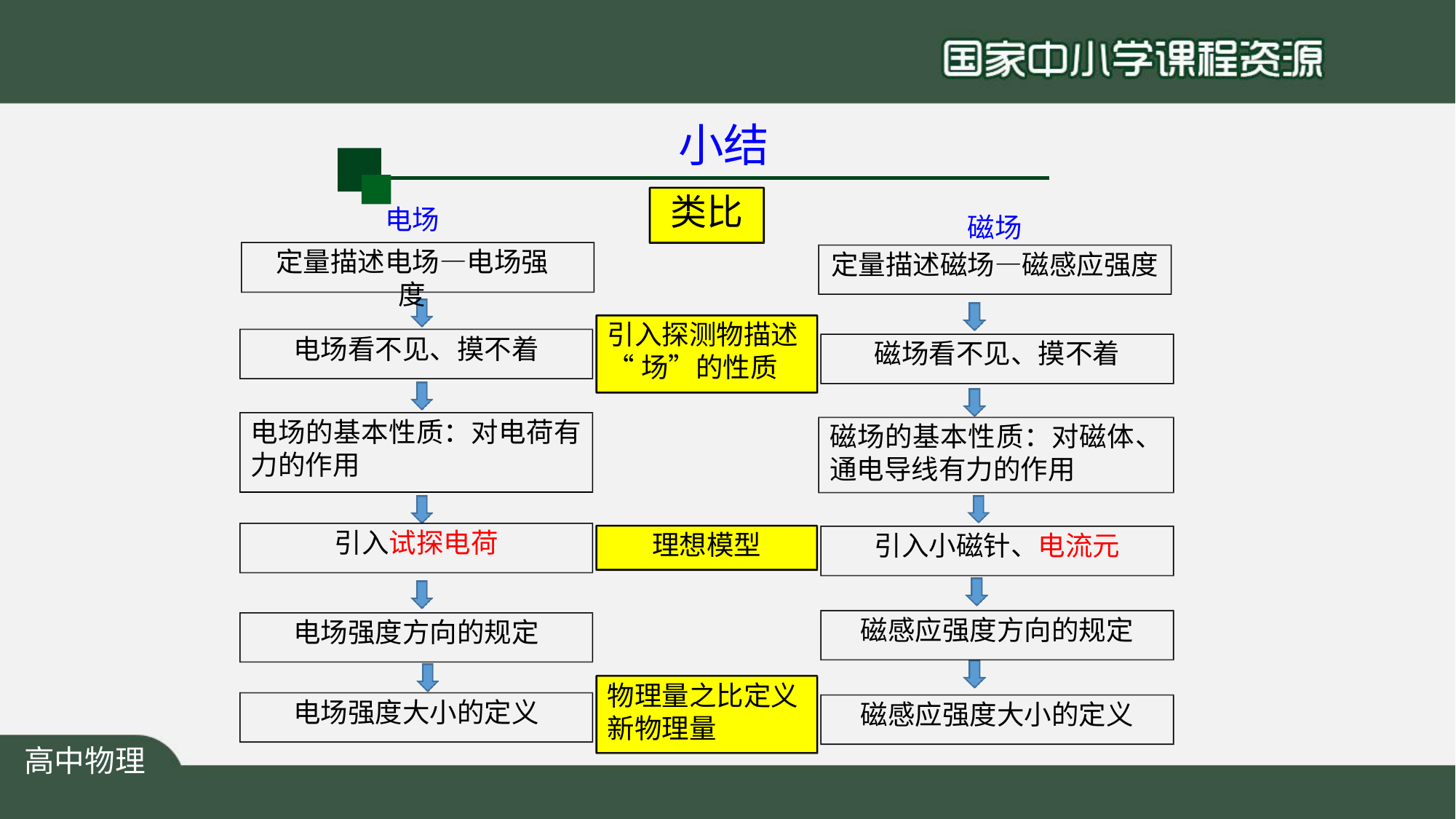

# 小结

类比

电场
定量描述电场—电场强度
磁场
定量描述磁场—磁感应强度

引入探测物描述
“场”的性质

电场看不见、摸不着

磁场看不见、摸不着

电场的基本性质：对电荷有 力的作用
磁场的基本性质：对磁体、 通电导线有力的作用

引入试探电荷

理想模型
引入小磁针、电流元

磁感应强度方向的规定

电场强度方向的规定

物理量之比定义 新物理量

电场强度大小的定义

磁感应强度大小的定义
高中物理